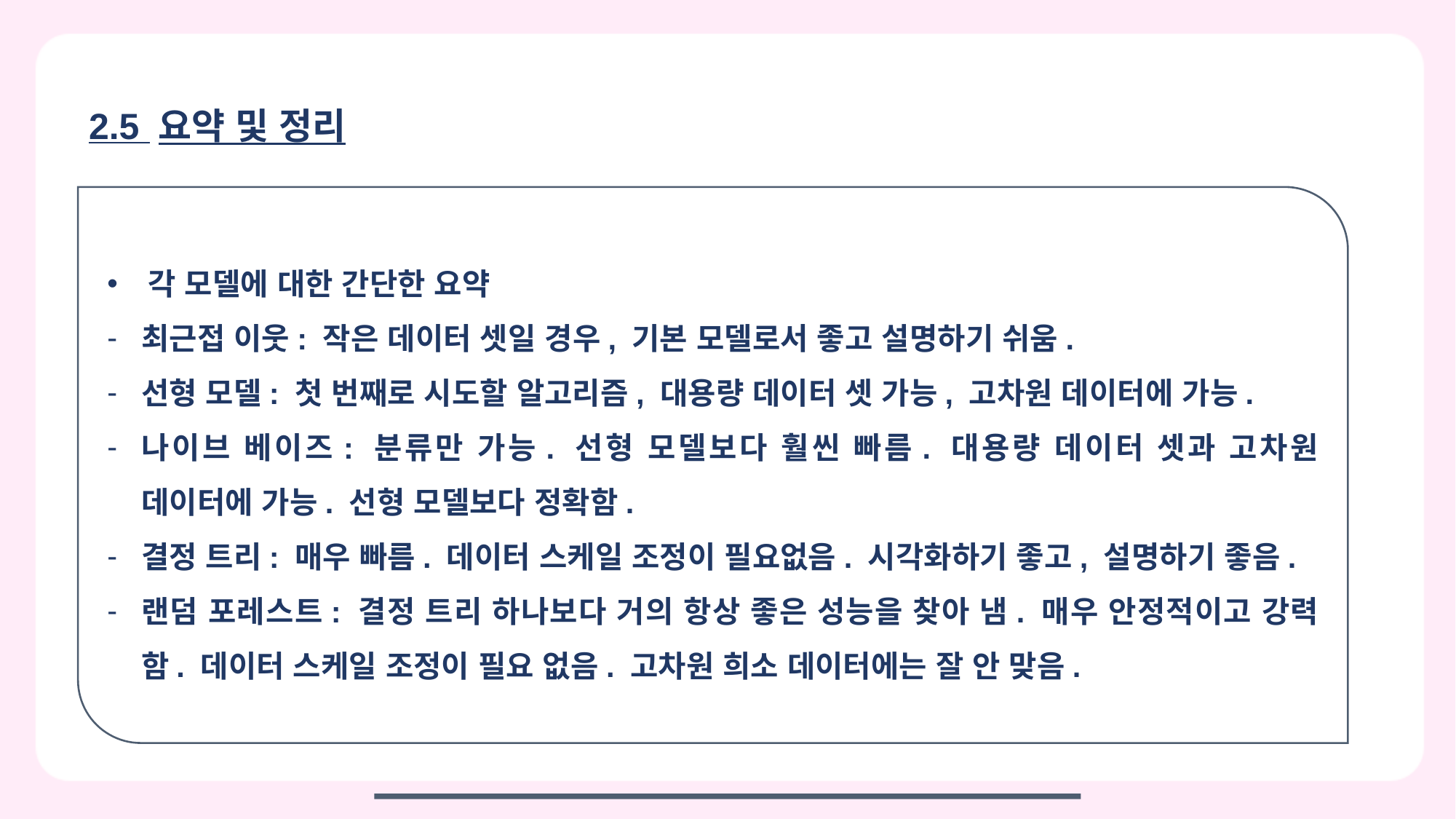

2.5 요약 및 정리
각 모델에 대한 간단한 요약
최근접 이웃: 작은 데이터 셋일 경우, 기본 모델로서 좋고 설명하기 쉬움.
선형 모델: 첫 번째로 시도할 알고리즘, 대용량 데이터 셋 가능, 고차원 데이터에 가능.
나이브 베이즈: 분류만 가능. 선형 모델보다 훨씬 빠름. 대용량 데이터 셋과 고차원 데이터에 가능. 선형 모델보다 정확함.
결정 트리: 매우 빠름. 데이터 스케일 조정이 필요없음. 시각화하기 좋고, 설명하기 좋음.
랜덤 포레스트: 결정 트리 하나보다 거의 항상 좋은 성능을 찾아 냄. 매우 안정적이고 강력함. 데이터 스케일 조정이 필요 없음. 고차원 희소 데이터에는 잘 안 맞음.